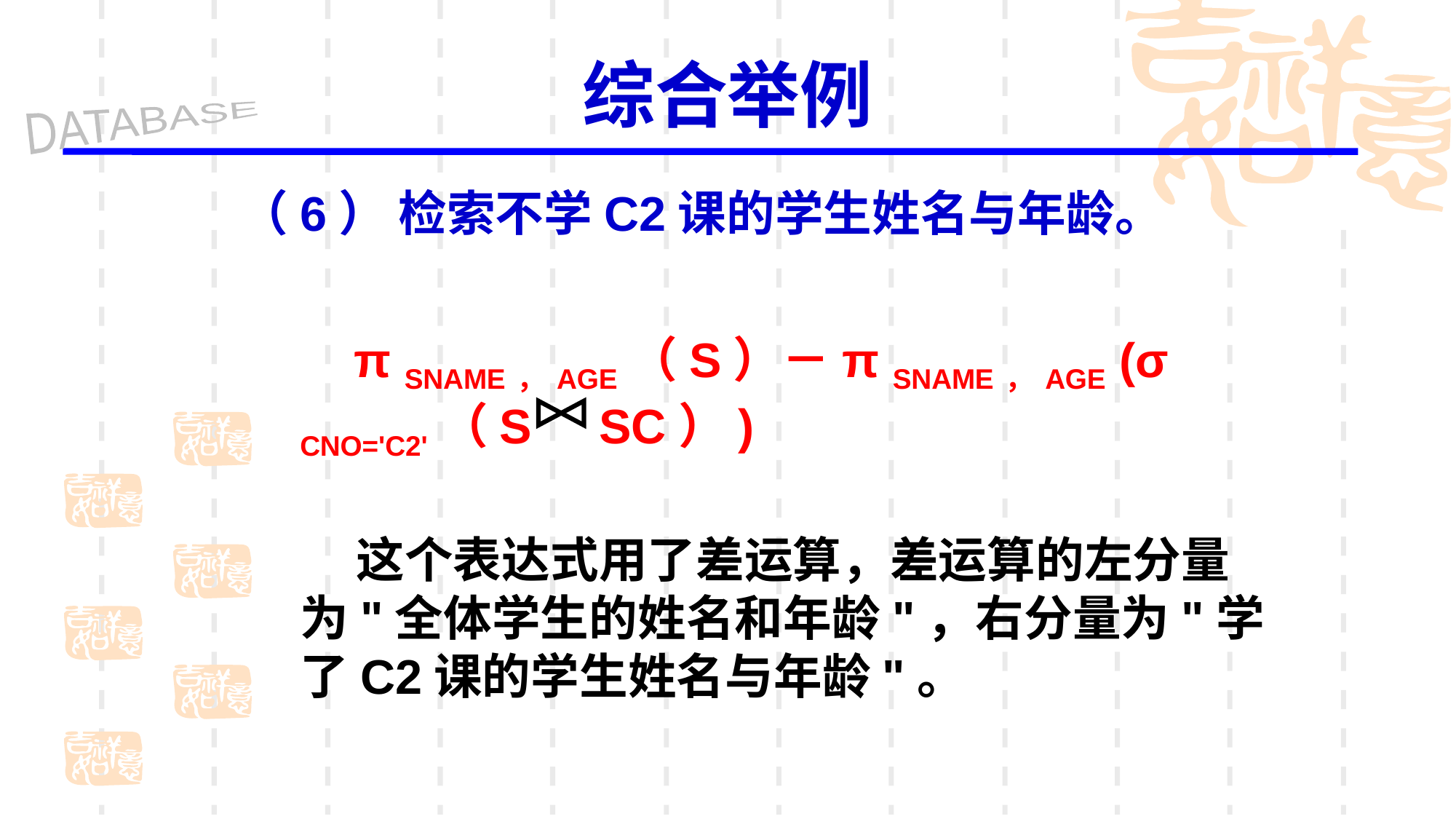

# 综合举例
（6） 检索不学C2课的学生姓名与年龄。

    π SNAME，AGE（S）－π SNAME，AGE (σ CNO='C2'（S     SC）)
    这个表达式用了差运算，差运算的左分量为"全体学生的姓名和年龄"，右分量为"学了C2课的学生姓名与年龄"。